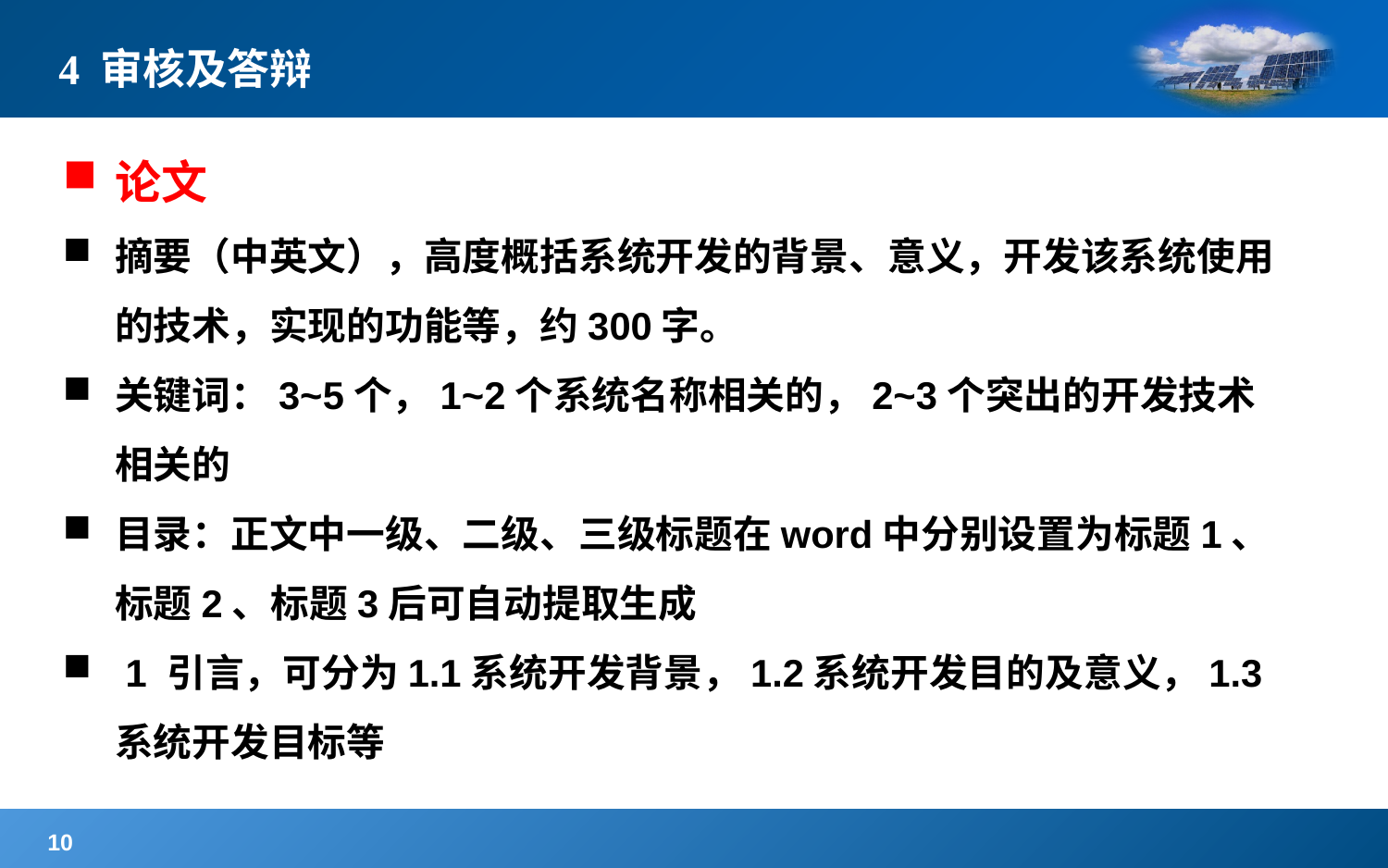

# 4 审核及答辩
论文
摘要（中英文），高度概括系统开发的背景、意义，开发该系统使用的技术，实现的功能等，约300字。
关键词：3~5个，1~2个系统名称相关的，2~3个突出的开发技术相关的
目录：正文中一级、二级、三级标题在word中分别设置为标题1、标题2、标题3后可自动提取生成
 1 引言，可分为1.1系统开发背景，1.2系统开发目的及意义，1.3系统开发目标等